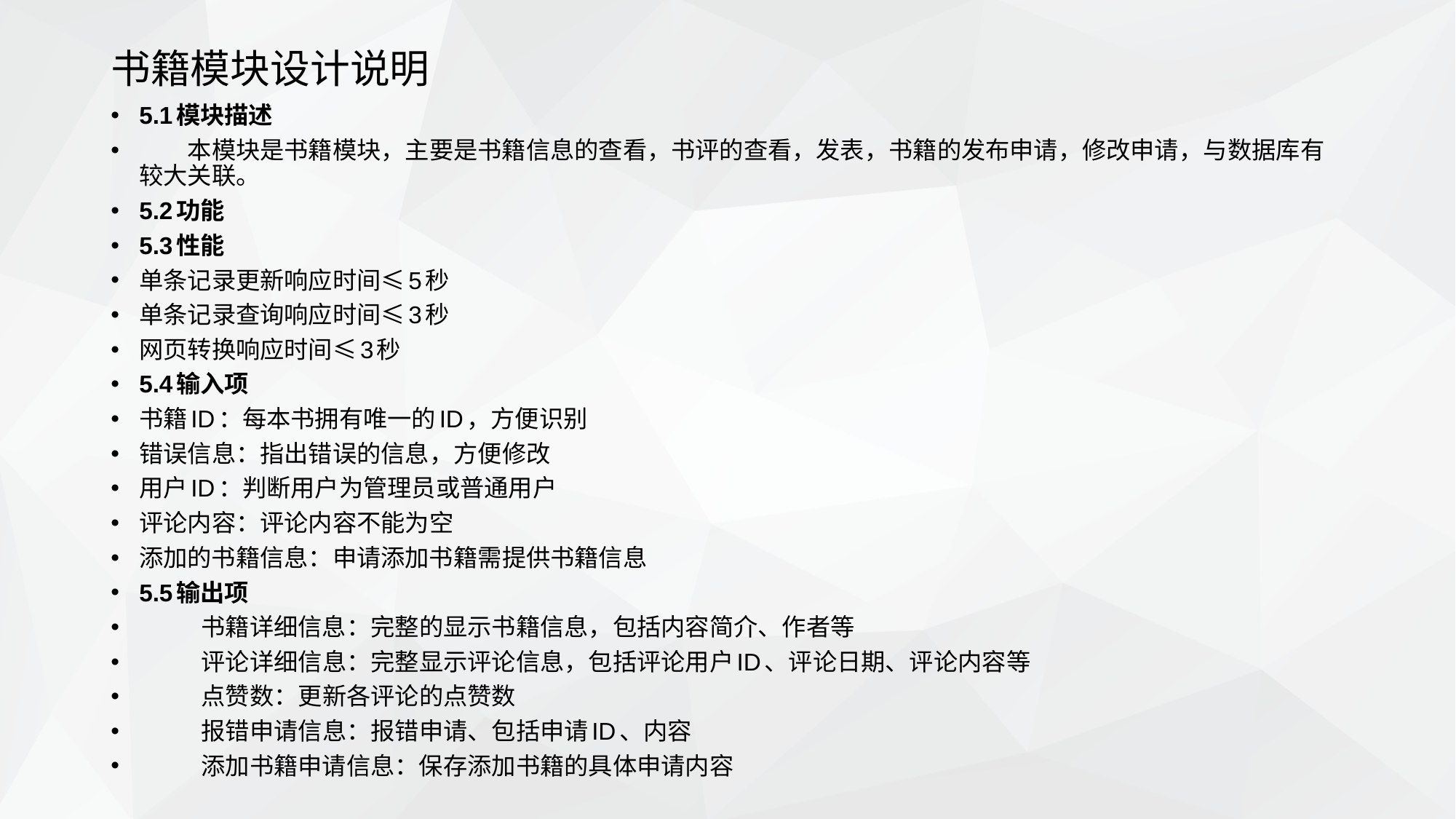

# 书籍模块设计说明
5.1模块描述
　　本模块是书籍模块，主要是书籍信息的查看，书评的查看，发表，书籍的发布申请，修改申请，与数据库有较大关联。
5.2功能
5.3性能
单条记录更新响应时间≤5秒
单条记录查询响应时间≤3秒
网页转换响应时间≤3秒
5.4输入项
书籍ID：每本书拥有唯一的ID，方便识别
错误信息：指出错误的信息，方便修改
用户ID：判断用户为管理员或普通用户
评论内容：评论内容不能为空
添加的书籍信息：申请添加书籍需提供书籍信息
5.5输出项
　	书籍详细信息：完整的显示书籍信息，包括内容简介、作者等
	评论详细信息：完整显示评论信息，包括评论用户ID、评论日期、评论内容等
	点赞数：更新各评论的点赞数
	报错申请信息：报错申请、包括申请ID、内容
	添加书籍申请信息：保存添加书籍的具体申请内容